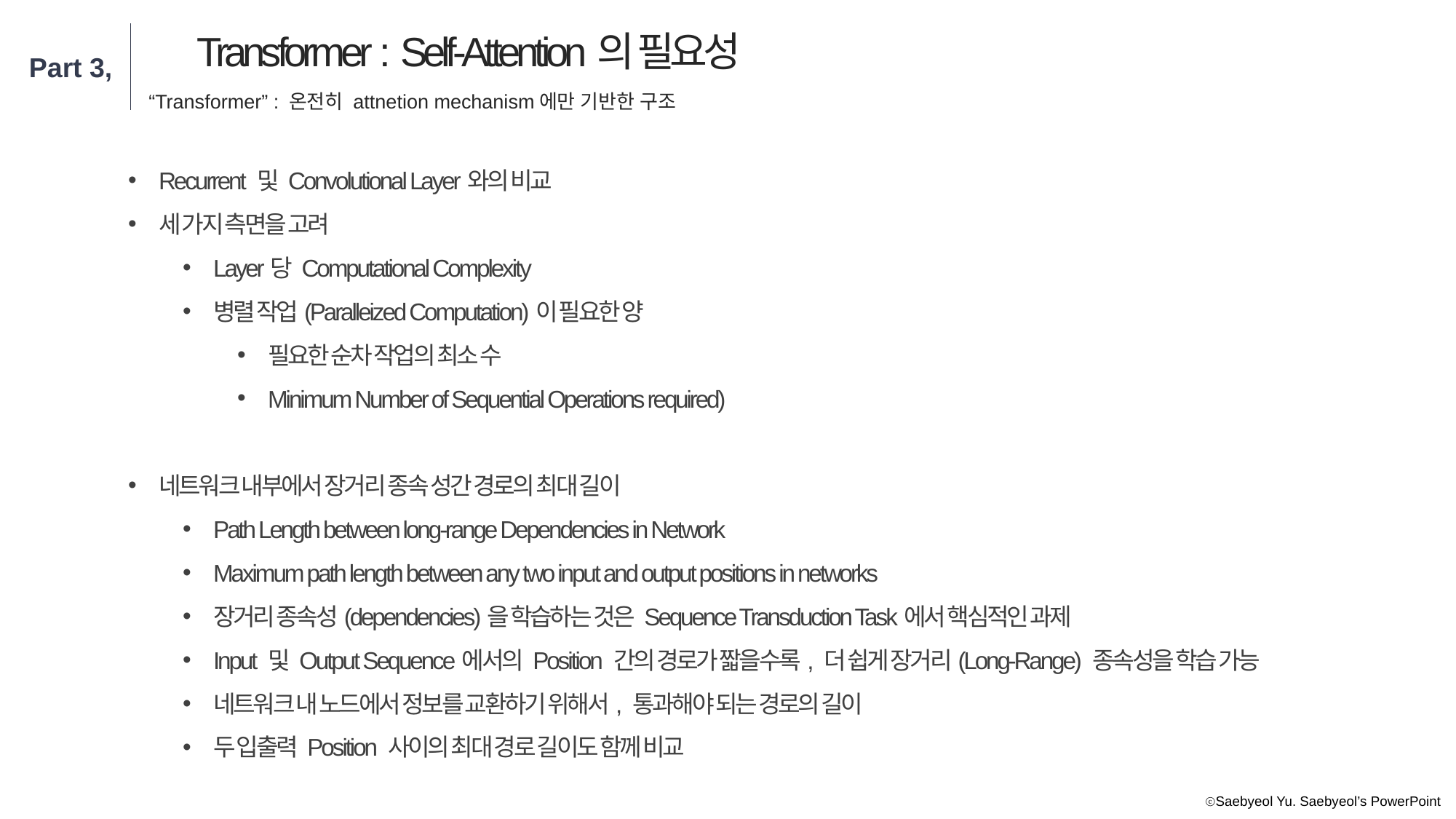

Transformer :  Self-Attention의 필요성
Part 3,
“Transformer” : 온전히 attnetion mechanism에만 기반한 구조
Recurrent 및 Convolutional Layer와의 비교
세 가지 측면을 고려
Layer당 Computational Complexity
병렬 작업(Paralleized Computation)이 필요한 양
필요한 순차 작업의 최소 수
Minimum Number of Sequential Operations required)

네트워크 내부에서 장거리 종속 성간 경로의 최대 길이
Path Length between long-range Dependencies in Network
Maximum path length between any two input and output positions in networks
장거리 종속성(dependencies)을 학습하는 것은 Sequence Transduction Task에서 핵심적인 과제
Input 및 Output Sequence에서의 Position 간의 경로가 짧을수록, 더 쉽게 장거리(Long-Range) 종속성을 학습 가능
네트워크 내 노드에서 정보를 교환하기 위해서, 통과해야 되는 경로의 길이
두 입출력 Position 사이의 최대 경로 길이도 함께 비교